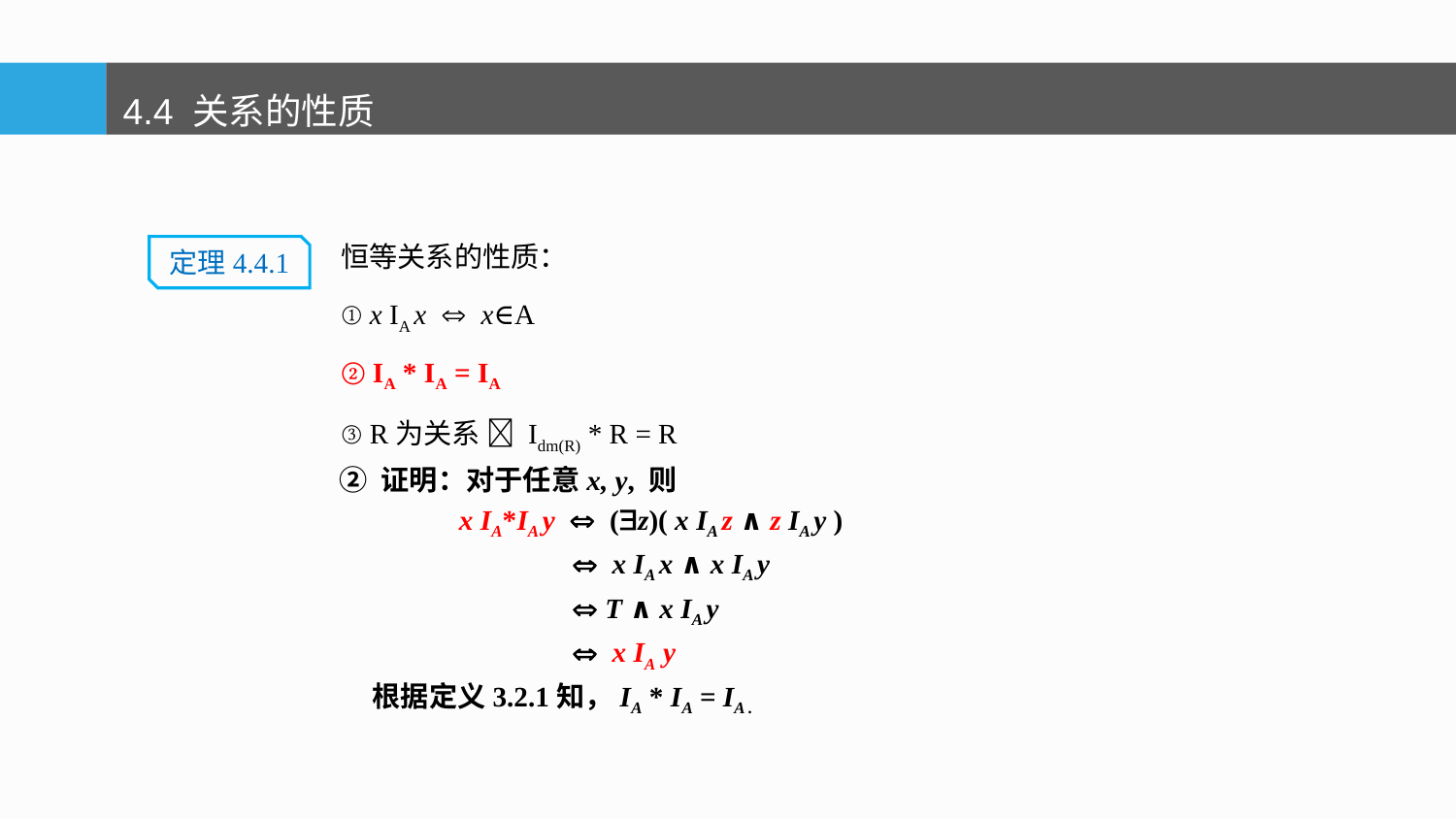

4.4 关系的性质

定理4.4.1
恒等关系的性质：

① x IA x  ⇔  x∈A

② IA * IA = IA

③ R为关系 ⇔ Idm(R) * R = R
② 证明：对于任意x, y, 则
                 x IA*IA y  ⇔  (∃z)( x IA z ∧ z IA y )
                                 ⇔  x IA x ∧ x IA y
                                 ⇔ T ∧ x IA y
                                 ⇔  x IA  y
    根据定义3.2.1知，IA * IA = IA .